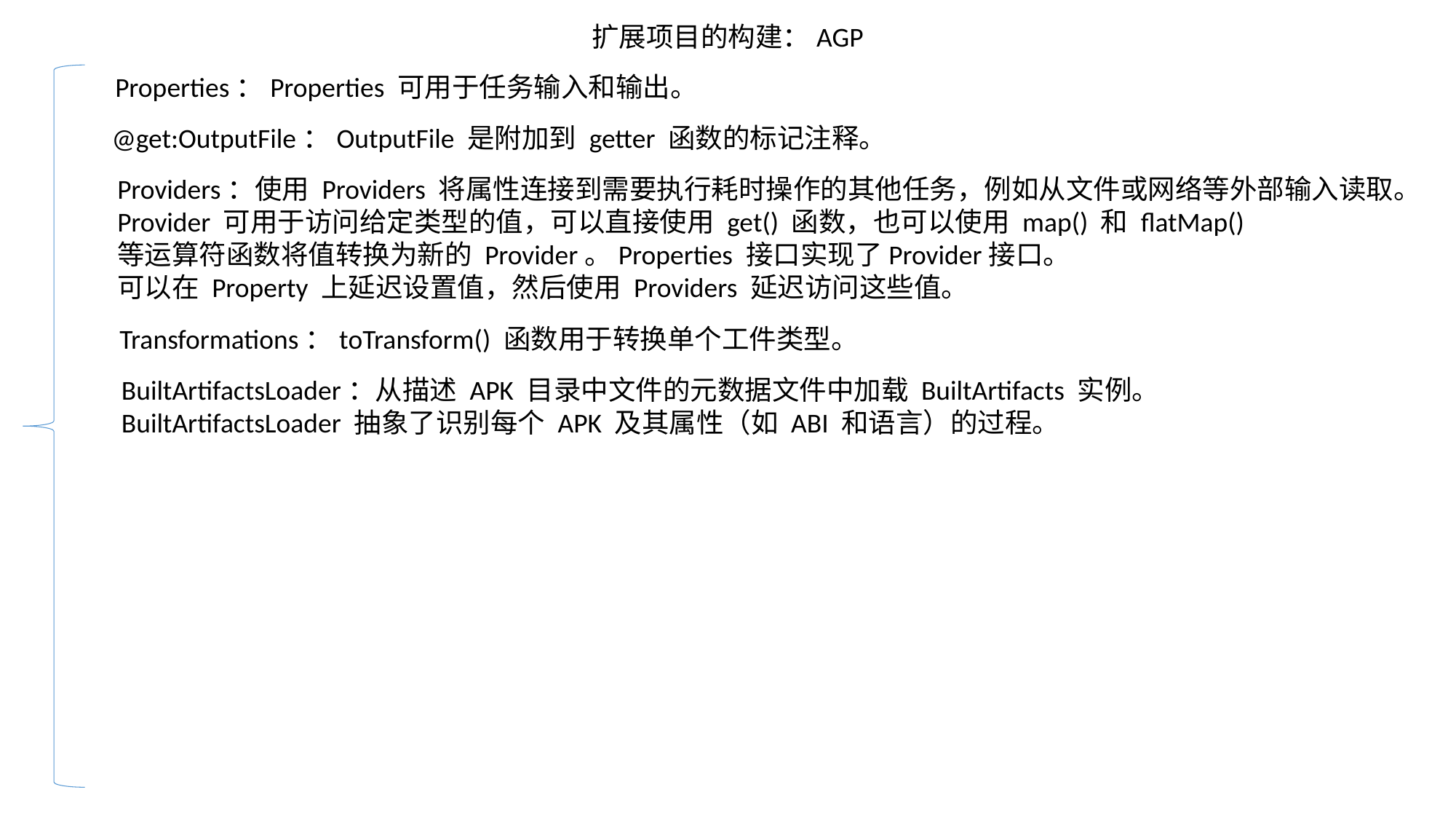

扩展项目的构建：AGP

Properties：Properties 可用于任务输入和输出。
@get:OutputFile：OutputFile 是附加到 getter 函数的标记注释。
Providers：使用 Providers 将属性连接到需要执行耗时操作的其他任务，例如从文件或网络等外部输入读取。
Provider 可用于访问给定类型的值，可以直接使用 get() 函数，也可以使用 map() 和 flatMap()
等运算符函数将值转换为新的 Provider。Properties 接口实现了Provider接口。
可以在 Property 上延迟设置值，然后使用 Providers 延迟访问这些值。
Transformations：toTransform() 函数用于转换单个工件类型。
BuiltArtifactsLoader：从描述 APK 目录中文件的元数据文件中加载 BuiltArtifacts 实例。
BuiltArtifactsLoader 抽象了识别每个 APK 及其属性（如 ABI 和语言）的过程。